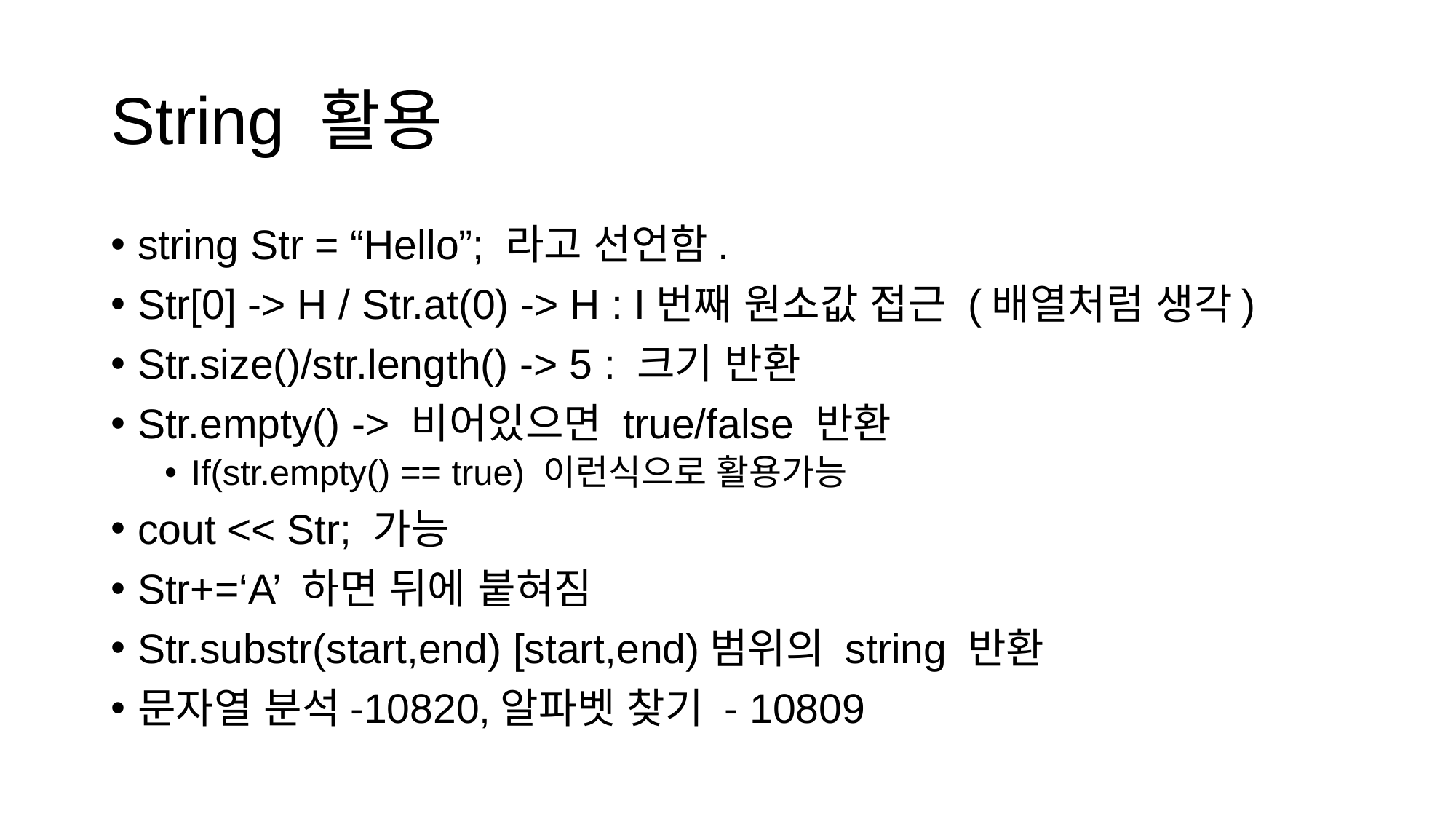

# String 활용
string Str = “Hello”; 라고 선언함.
Str[0] -> H / Str.at(0) -> H : I번째 원소값 접근 (배열처럼 생각)
Str.size()/str.length() -> 5 : 크기 반환
Str.empty() -> 비어있으면 true/false 반환
If(str.empty() == true) 이런식으로 활용가능
cout << Str; 가능
Str+=‘A’ 하면 뒤에 붙혀짐
Str.substr(start,end) [start,end)범위의 string 반환
문자열 분석-10820,알파벳 찾기 - 10809